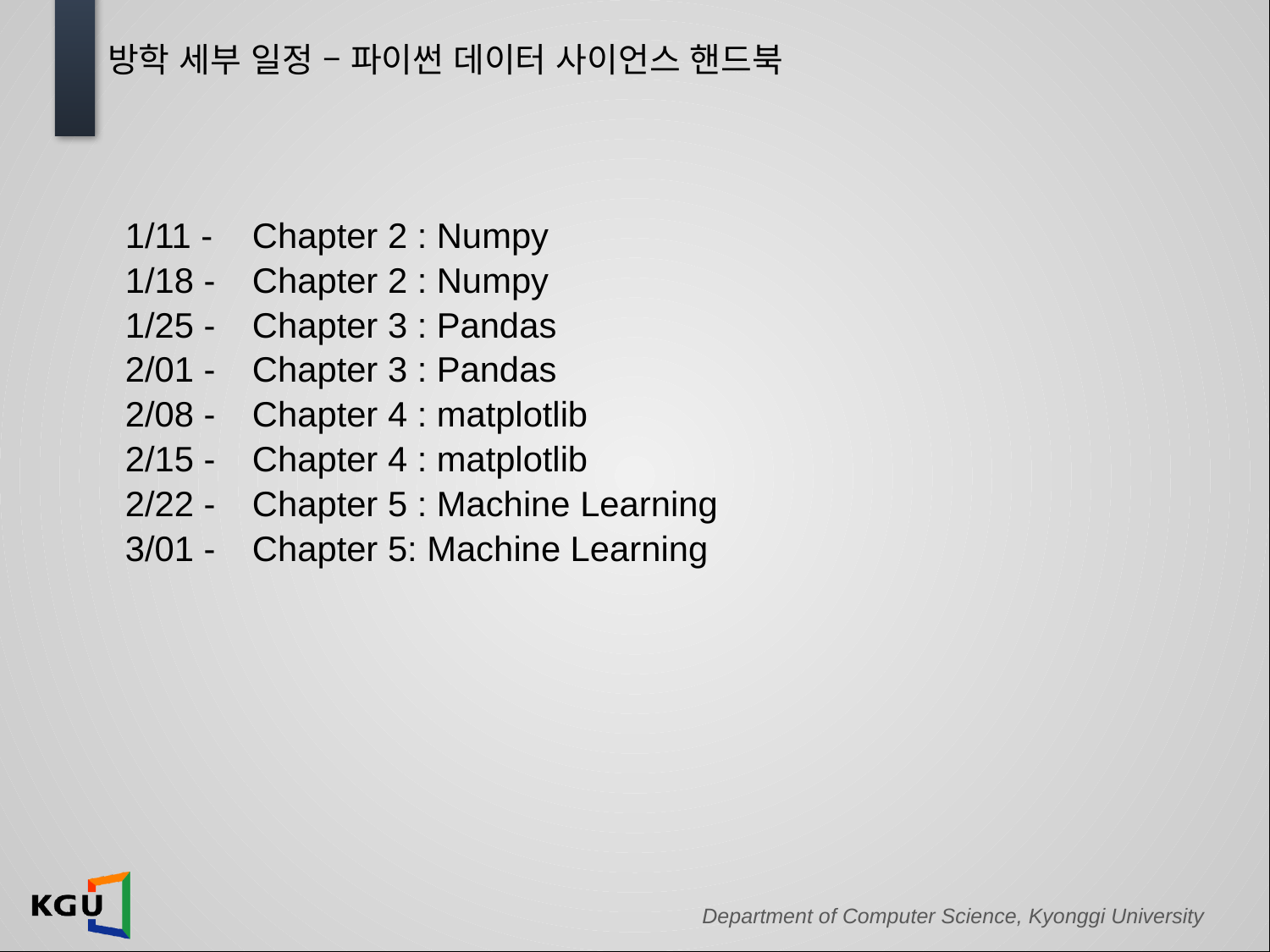

# 방학 세부 일정 – 파이썬 데이터 사이언스 핸드북

1/11 - 	Chapter 2 : Numpy
1/18 -	Chapter 2 : Numpy
1/25 -	Chapter 3 : Pandas
2/01 - 	Chapter 3 : Pandas
2/08 -	Chapter 4 : matplotlib
2/15 -	Chapter 4 : matplotlib
2/22 -	Chapter 5 : Machine Learning
3/01 -	Chapter 5: Machine Learning